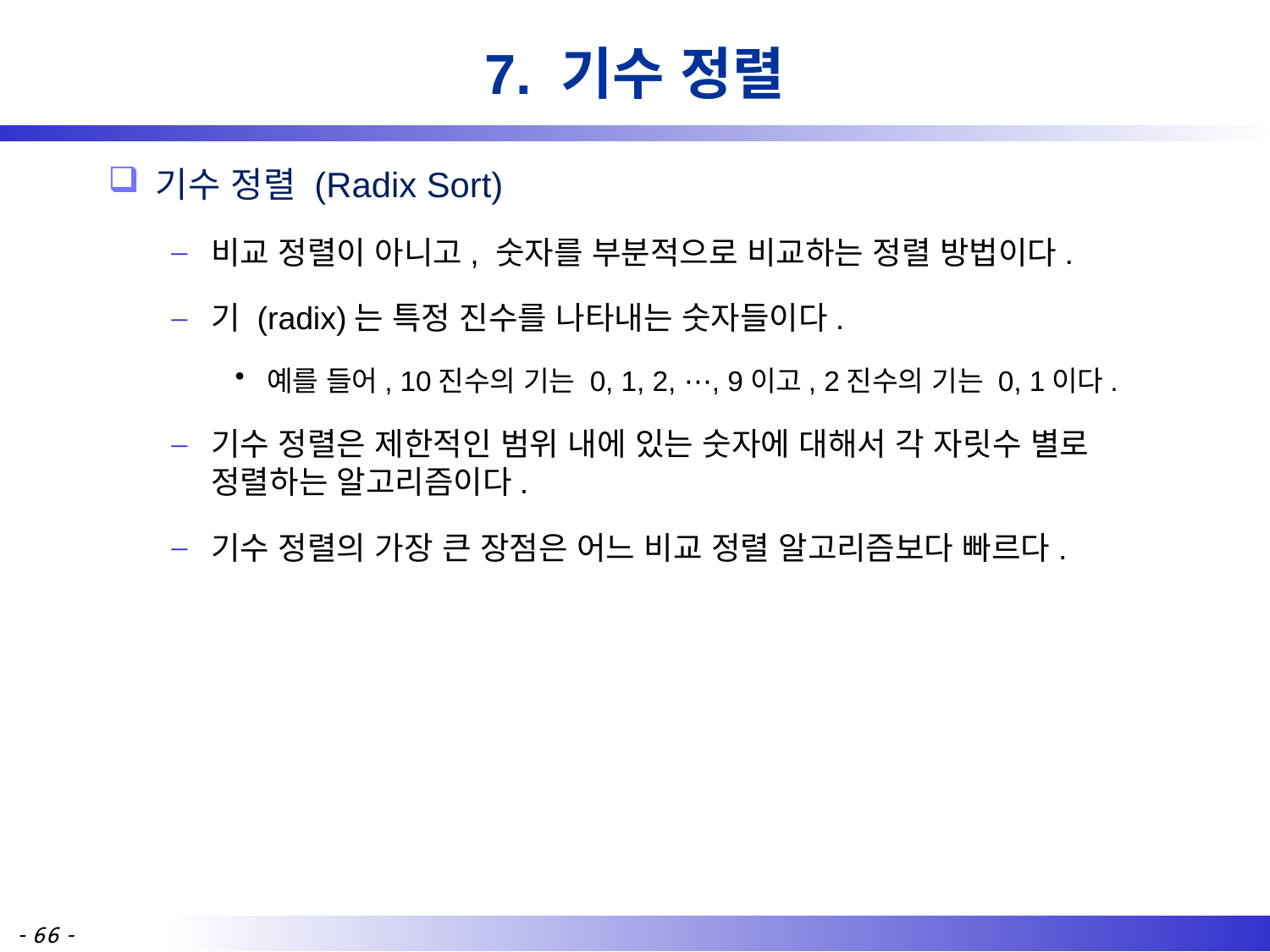

# 7. 기수 정렬
기수 정렬 (Radix Sort)
비교 정렬이 아니고, 숫자를 부분적으로 비교하는 정렬 방법이다.
기 (radix)는 특정 진수를 나타내는 숫자들이다.
예를 들어, 10진수의 기는 0, 1, 2, ⋯, 9이고, 2진수의 기는 0, 1이다.
기수 정렬은 제한적인 범위 내에 있는 숫자에 대해서 각 자릿수 별로 정렬하는 알고리즘이다.
기수 정렬의 가장 큰 장점은 어느 비교 정렬 알고리즘보다 빠르다.
- 66 -